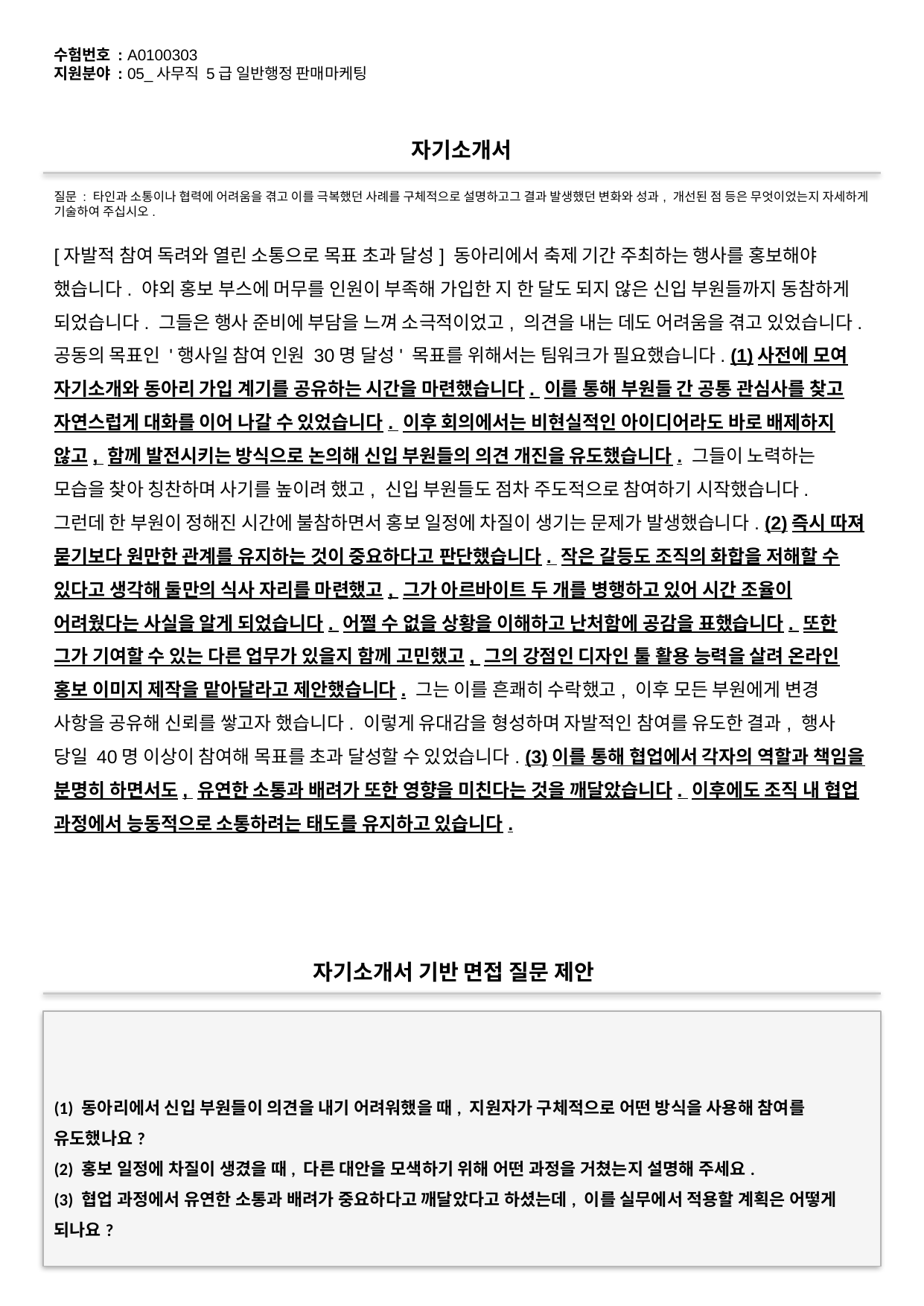

수험번호 : A0100303
지원분야 : 05_사무직 5급 일반행정 판매마케팅
#

자기소개서

질문 : 타인과 소통이나 협력에 어려움을 겪고 이를 극복했던 사례를 구체적으로 설명하고그 결과 발생했던 변화와 성과, 개선된 점 등은 무엇이었는지 자세하게 기술하여 주십시오.

[자발적 참여 독려와 열린 소통으로 목표 초과 달성] 동아리에서 축제 기간 주최하는 행사를 홍보해야 했습니다. 야외 홍보 부스에 머무를 인원이 부족해 가입한 지 한 달도 되지 않은 신입 부원들까지 동참하게 되었습니다. 그들은 행사 준비에 부담을 느껴 소극적이었고, 의견을 내는 데도 어려움을 겪고 있었습니다. 공동의 목표인 '행사일 참여 인원 30명 달성' 목표를 위해서는 팀워크가 필요했습니다. (1)사전에 모여 자기소개와 동아리 가입 계기를 공유하는 시간을 마련했습니다. 이를 통해 부원들 간 공통 관심사를 찾고 자연스럽게 대화를 이어 나갈 수 있었습니다. 이후 회의에서는 비현실적인 아이디어라도 바로 배제하지 않고, 함께 발전시키는 방식으로 논의해 신입 부원들의 의견 개진을 유도했습니다. 그들이 노력하는 모습을 찾아 칭찬하며 사기를 높이려 했고, 신입 부원들도 점차 주도적으로 참여하기 시작했습니다. 그런데 한 부원이 정해진 시간에 불참하면서 홍보 일정에 차질이 생기는 문제가 발생했습니다. (2)즉시 따져 묻기보다 원만한 관계를 유지하는 것이 중요하다고 판단했습니다. 작은 갈등도 조직의 화합을 저해할 수 있다고 생각해 둘만의 식사 자리를 마련했고, 그가 아르바이트 두 개를 병행하고 있어 시간 조율이 어려웠다는 사실을 알게 되었습니다. 어쩔 수 없을 상황을 이해하고 난처함에 공감을 표했습니다. 또한 그가 기여할 수 있는 다른 업무가 있을지 함께 고민했고, 그의 강점인 디자인 툴 활용 능력을 살려 온라인 홍보 이미지 제작을 맡아달라고 제안했습니다. 그는 이를 흔쾌히 수락했고, 이후 모든 부원에게 변경 사항을 공유해 신뢰를 쌓고자 했습니다. 이렇게 유대감을 형성하며 자발적인 참여를 유도한 결과, 행사 당일 40명 이상이 참여해 목표를 초과 달성할 수 있었습니다. (3)이를 통해 협업에서 각자의 역할과 책임을 분명히 하면서도, 유연한 소통과 배려가 또한 영향을 미친다는 것을 깨달았습니다. 이후에도 조직 내 협업 과정에서 능동적으로 소통하려는 태도를 유지하고 있습니다.

자기소개서 기반 면접 질문 제안

(1) 동아리에서 신입 부원들이 의견을 내기 어려워했을 때, 지원자가 구체적으로 어떤 방식을 사용해 참여를 유도했나요?
(2) 홍보 일정에 차질이 생겼을 때, 다른 대안을 모색하기 위해 어떤 과정을 거쳤는지 설명해 주세요.
(3) 협업 과정에서 유연한 소통과 배려가 중요하다고 깨달았다고 하셨는데, 이를 실무에서 적용할 계획은 어떻게 되나요?